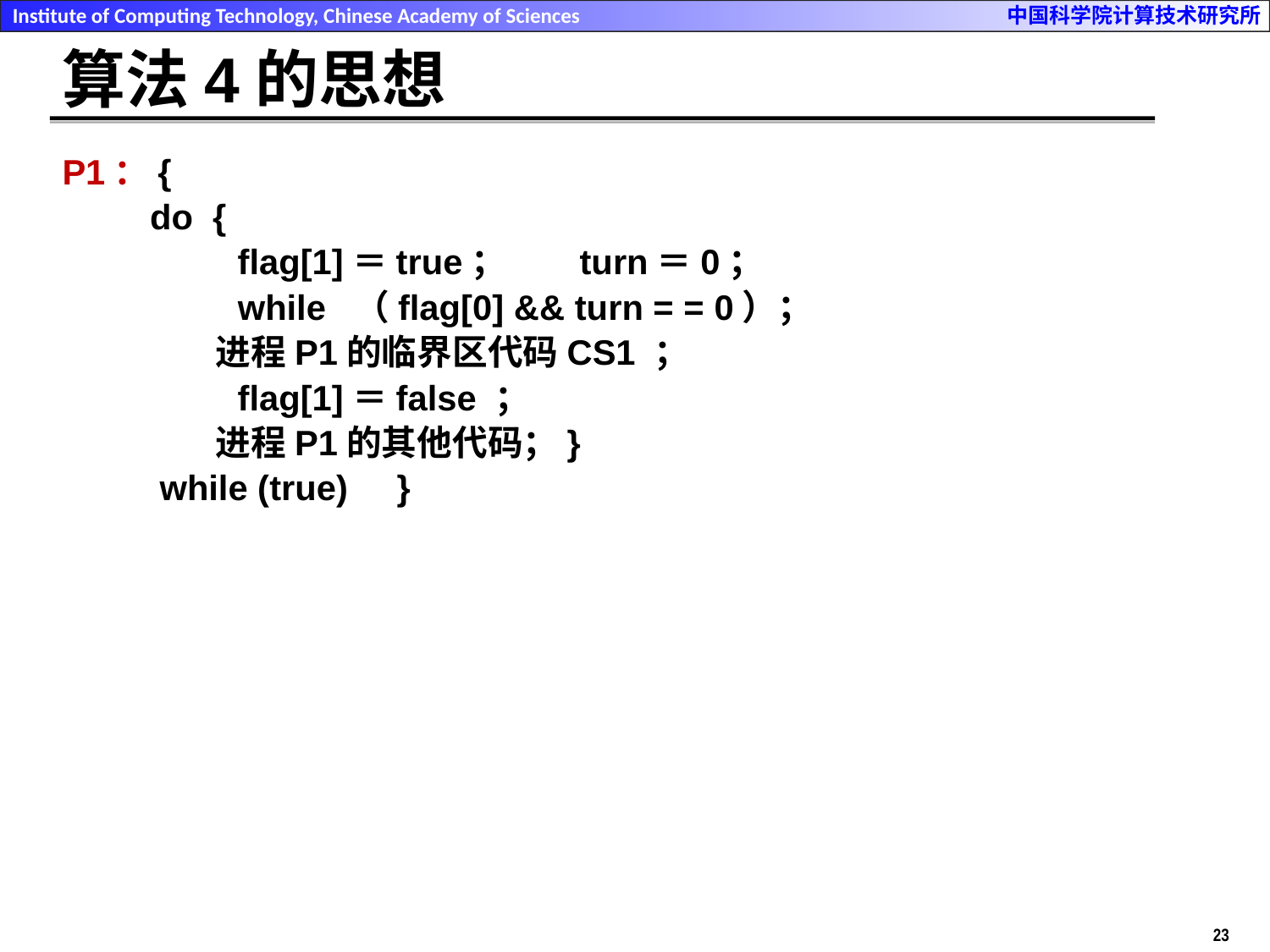

# 算法4的思想
P1：{
         do  {
                  flag[1]＝true；        turn＝0；
                  while  （flag[0] && turn = = 0）；
                  进程P1的临界区代码CS1 ；
                  flag[1]＝false ；
                  进程P1的其他代码；}
          while (true)     }